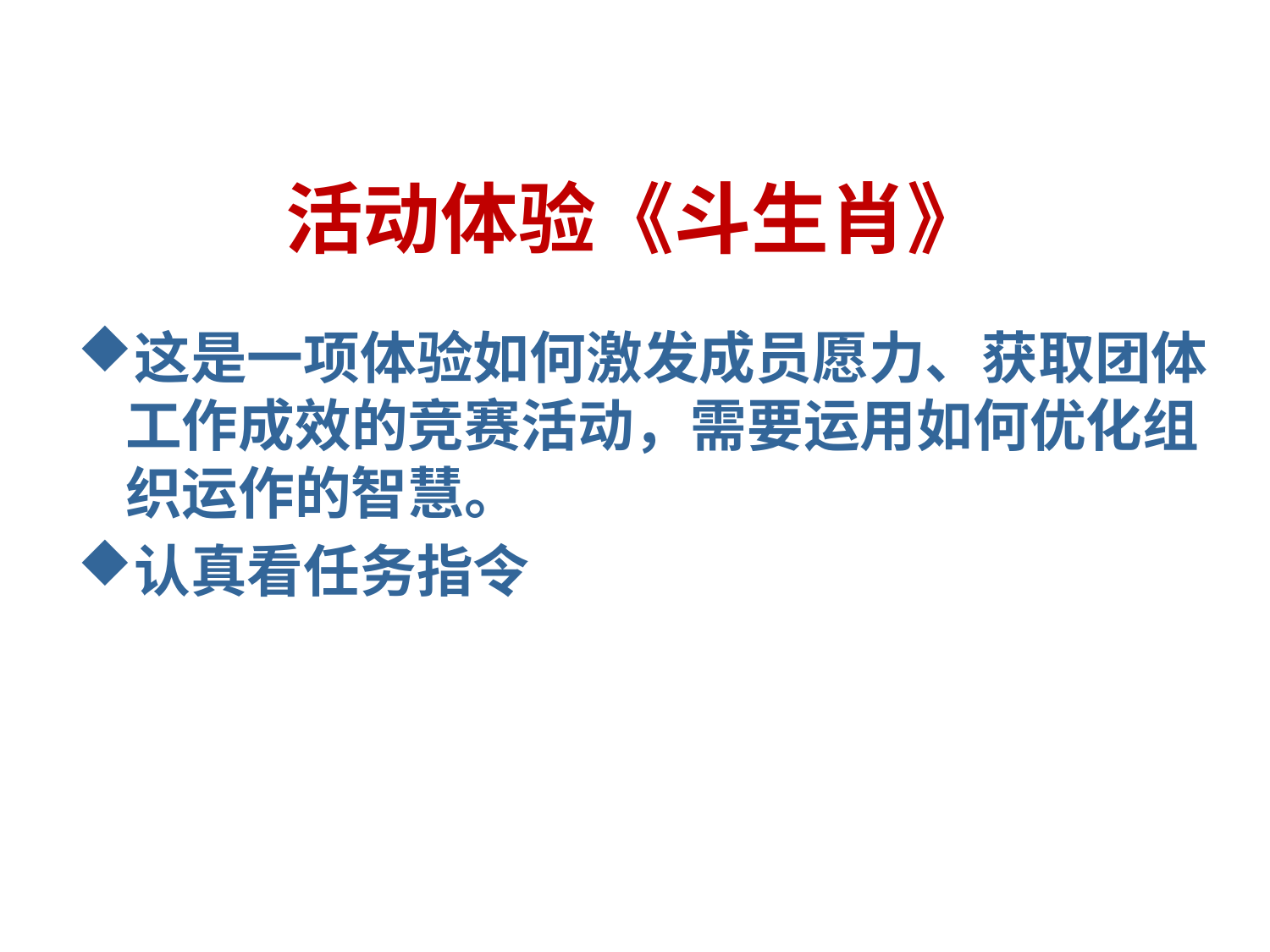

# 活动体验《斗生肖》
这是一项体验如何激发成员愿力、获取团体工作成效的竞赛活动，需要运用如何优化组织运作的智慧。
认真看任务指令